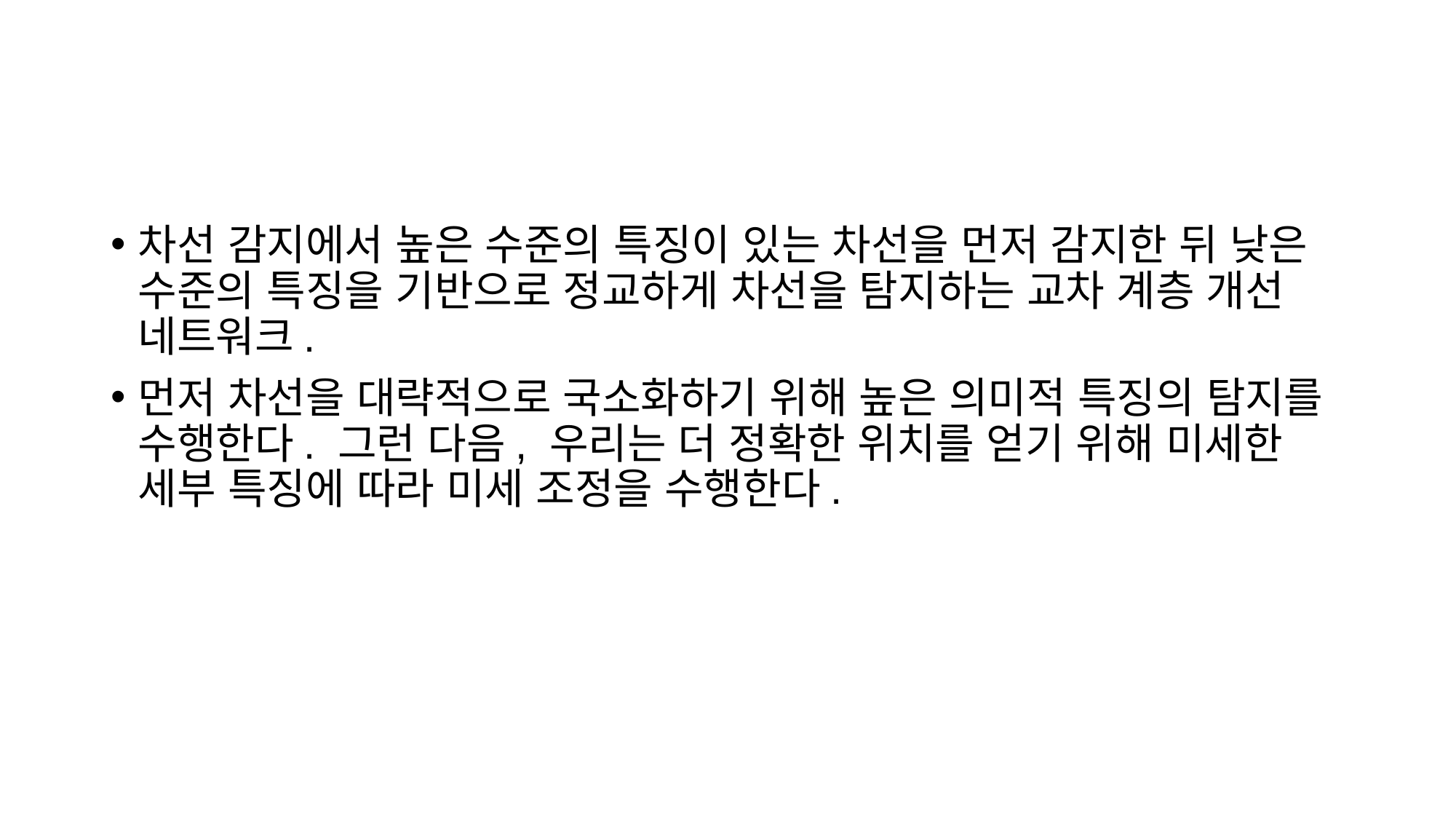

#
차선 감지에서 높은 수준의 특징이 있는 차선을 먼저 감지한 뒤 낮은 수준의 특징을 기반으로 정교하게 차선을 탐지하는 교차 계층 개선 네트워크.
먼저 차선을 대략적으로 국소화하기 위해 높은 의미적 특징의 탐지를 수행한다. 그런 다음, 우리는 더 정확한 위치를 얻기 위해 미세한 세부 특징에 따라 미세 조정을 수행한다.